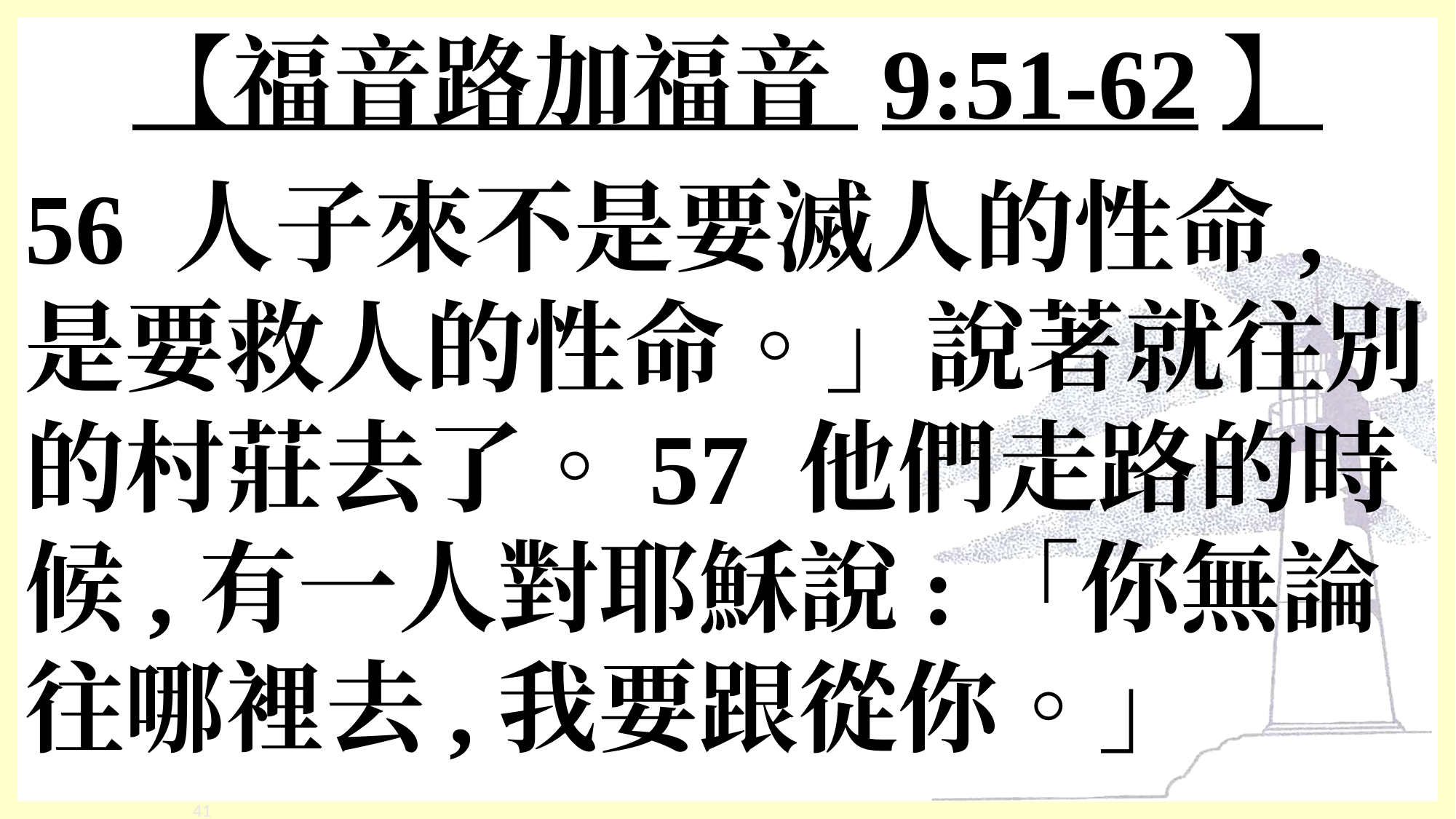

# 【福音路加福音 9:51-62】
56 人子來不是要滅人的性命,是要救人的性命。」說著就往別的村莊去了。57 他們走路的時候,有一人對耶穌說:「你無論往哪裡去,我要跟從你。」
41